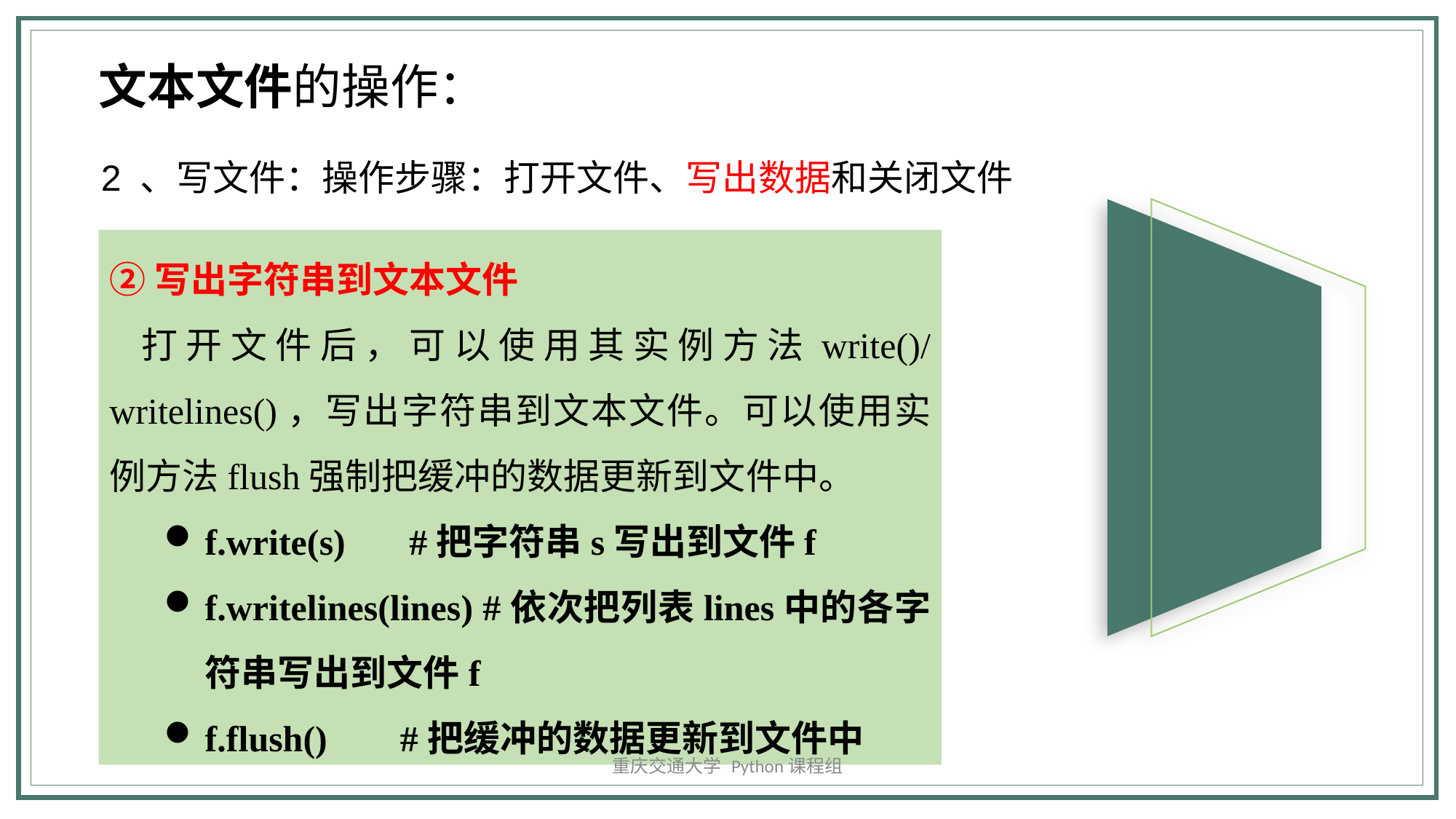

文本文件的操作：
2 、写文件：操作步骤：打开文件、写出数据和关闭文件

②写出字符串到文本文件
打开文件后，可以使用其实例方法write()/writelines()，写出字符串到文本文件。可以使用实例方法flush强制把缓冲的数据更新到文件中。
f.write(s)       #把字符串s写出到文件f
f.writelines(lines) #依次把列表lines中的各字符串写出到文件f
f.flush()        #把缓冲的数据更新到文件中
添加标题
重庆交通大学 Python课程组